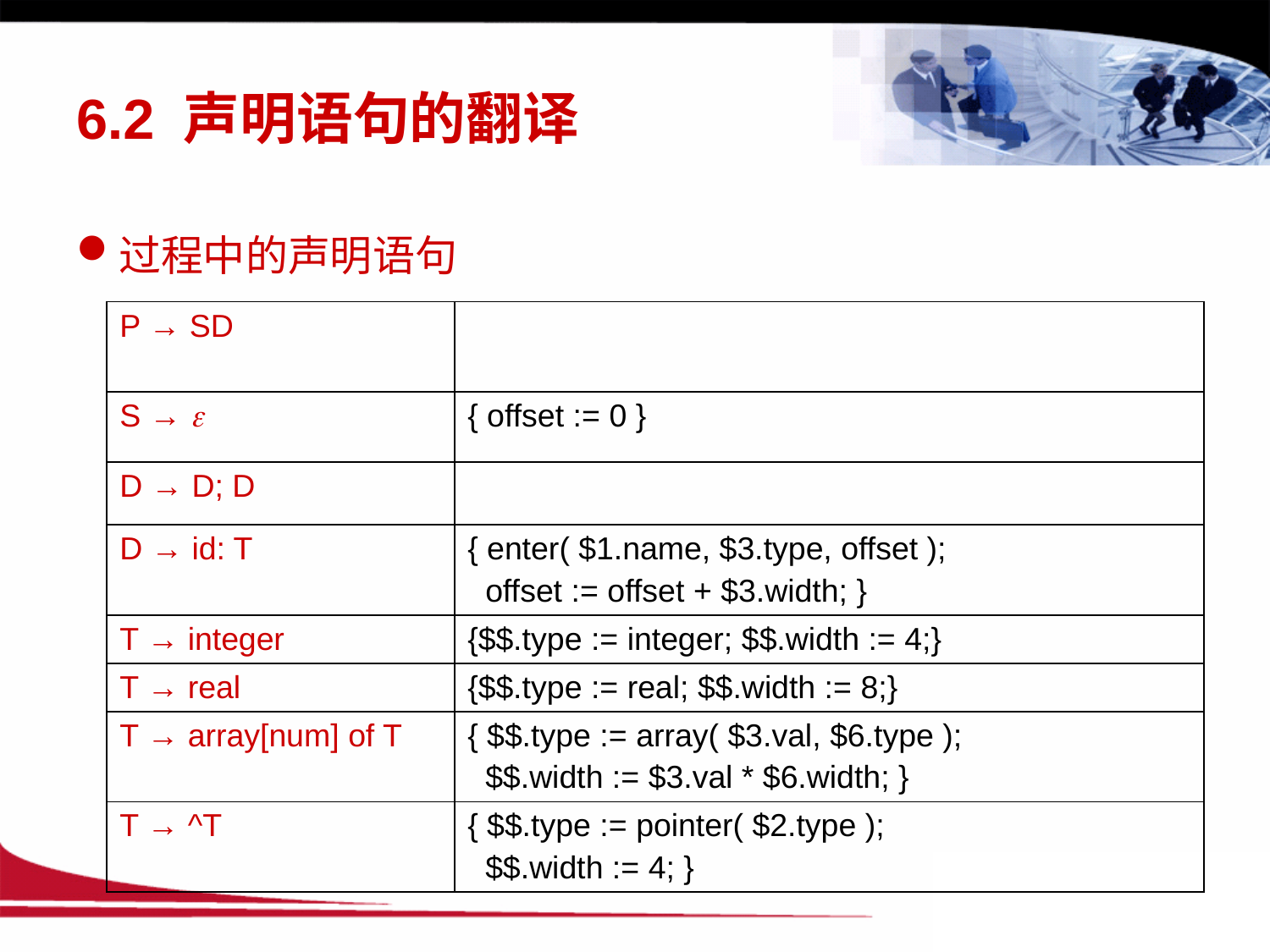

# 6.2 声明语句的翻译
过程中的声明语句
| P → SD |  |
| --- | --- |
| S → ε | { offset := 0 } |
| D → D; D |  |
| D → id: T | { enter( $1.name, $3.type, offset ); offset := offset + $3.width; } |
| T → integer | {$$.type := integer; $$.width := 4;} |
| T → real | {$$.type := real; $$.width := 8;} |
| T → array[num] of T | { $$.type := array( $3.val, $6.type ); $$.width := $3.val \* $6.width; } |
| T → ^T | { $$.type := pointer( $2.type ); $$.width := 4; } |